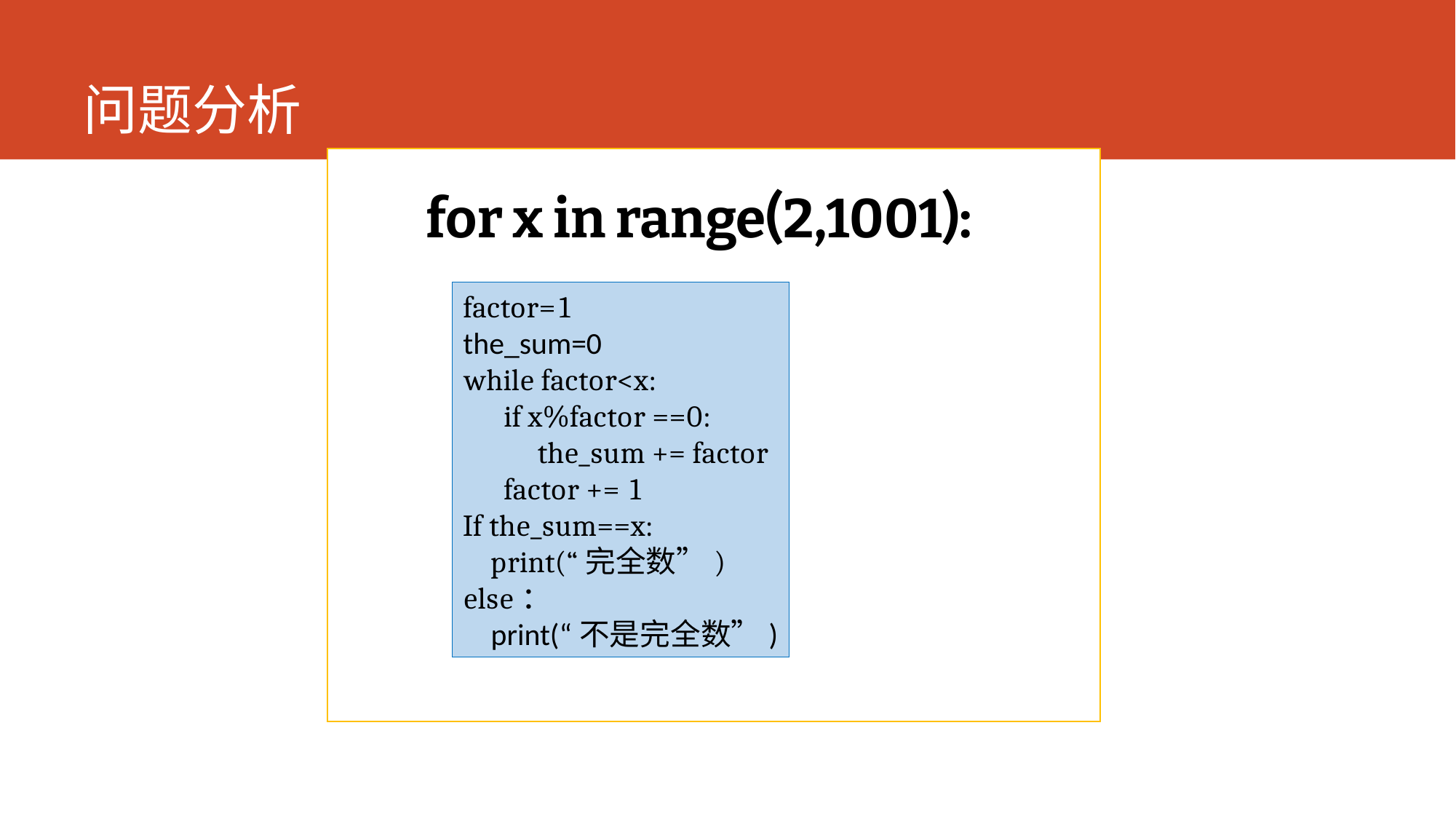

# 问题分析

for x in range(2,1001):
factor=1
the_sum=0
while factor<x:
      if x%factor ==0:
           the_sum += factor
      factor += 1
If the_sum==x:
    print(“完全数”)
else：
    print(“不是完全数”)